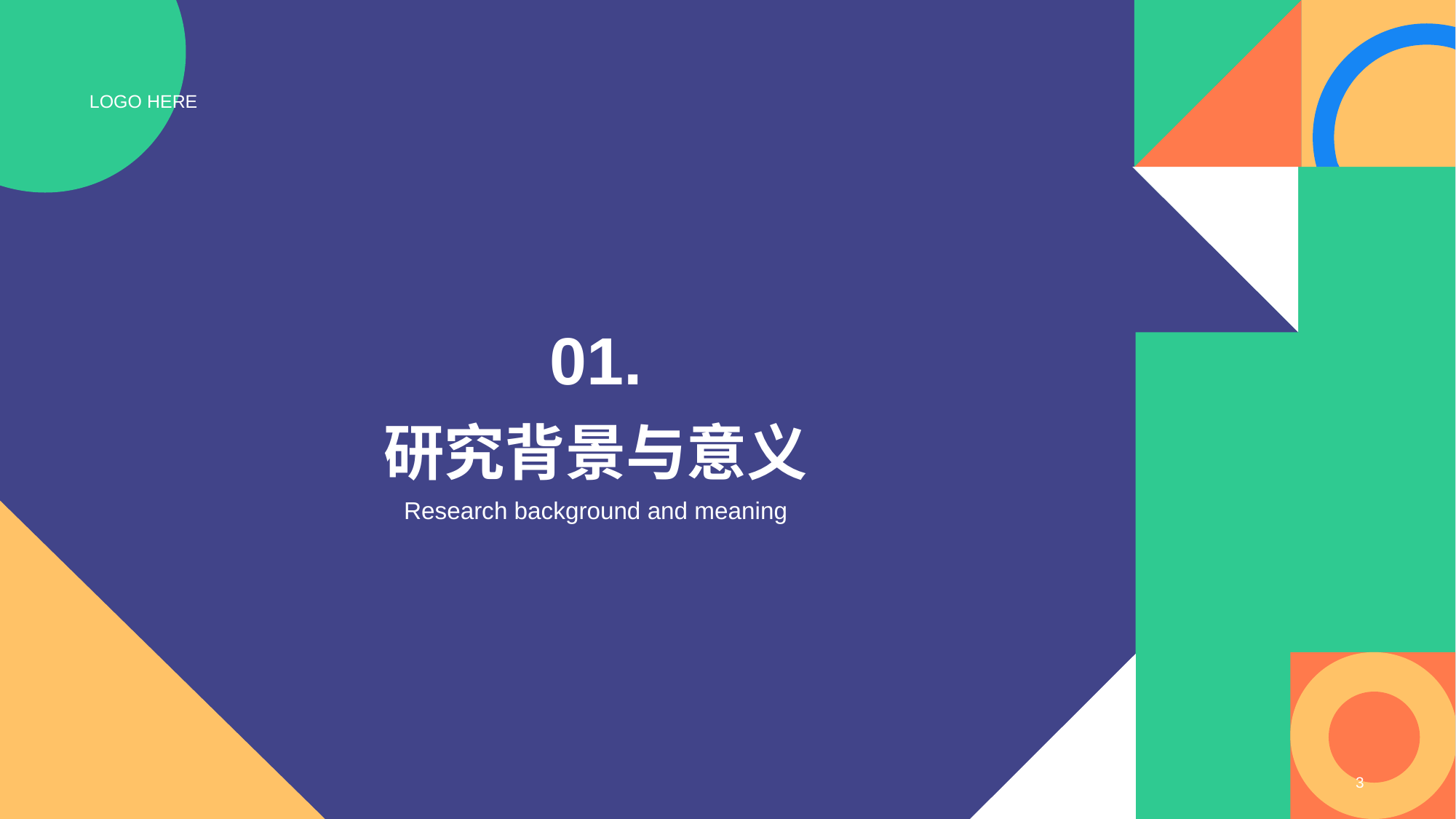

LOGO HERE
01.
# 研究背景与意义
Research background and meaning
3